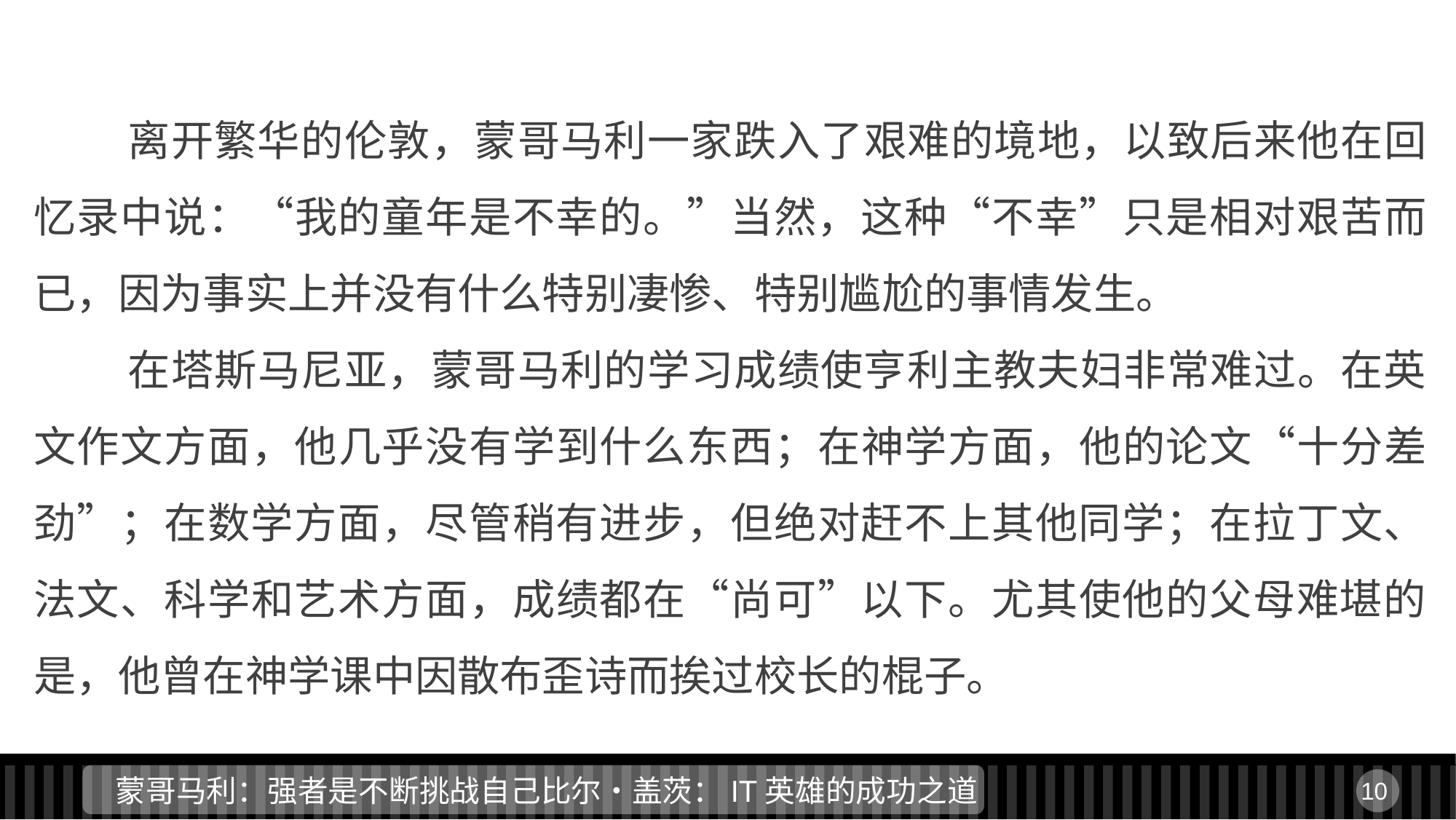

离开繁华的伦敦，蒙哥马利一家跌入了艰难的境地，以致后来他在回忆录中说：“我的童年是不幸的。”当然，这种“不幸”只是相对艰苦而已，因为事实上并没有什么特别凄惨、特别尴尬的事情发生。
        在塔斯马尼亚，蒙哥马利的学习成绩使亨利主教夫妇非常难过。在英文作文方面，他几乎没有学到什么东西；在神学方面，他的论文“十分差劲”；在数学方面，尽管稍有进步，但绝对赶不上其他同学；在拉丁文、法文、科学和艺术方面，成绩都在“尚可”以下。尤其使他的父母难堪的是，他曾在神学课中因散布歪诗而挨过校长的棍子。